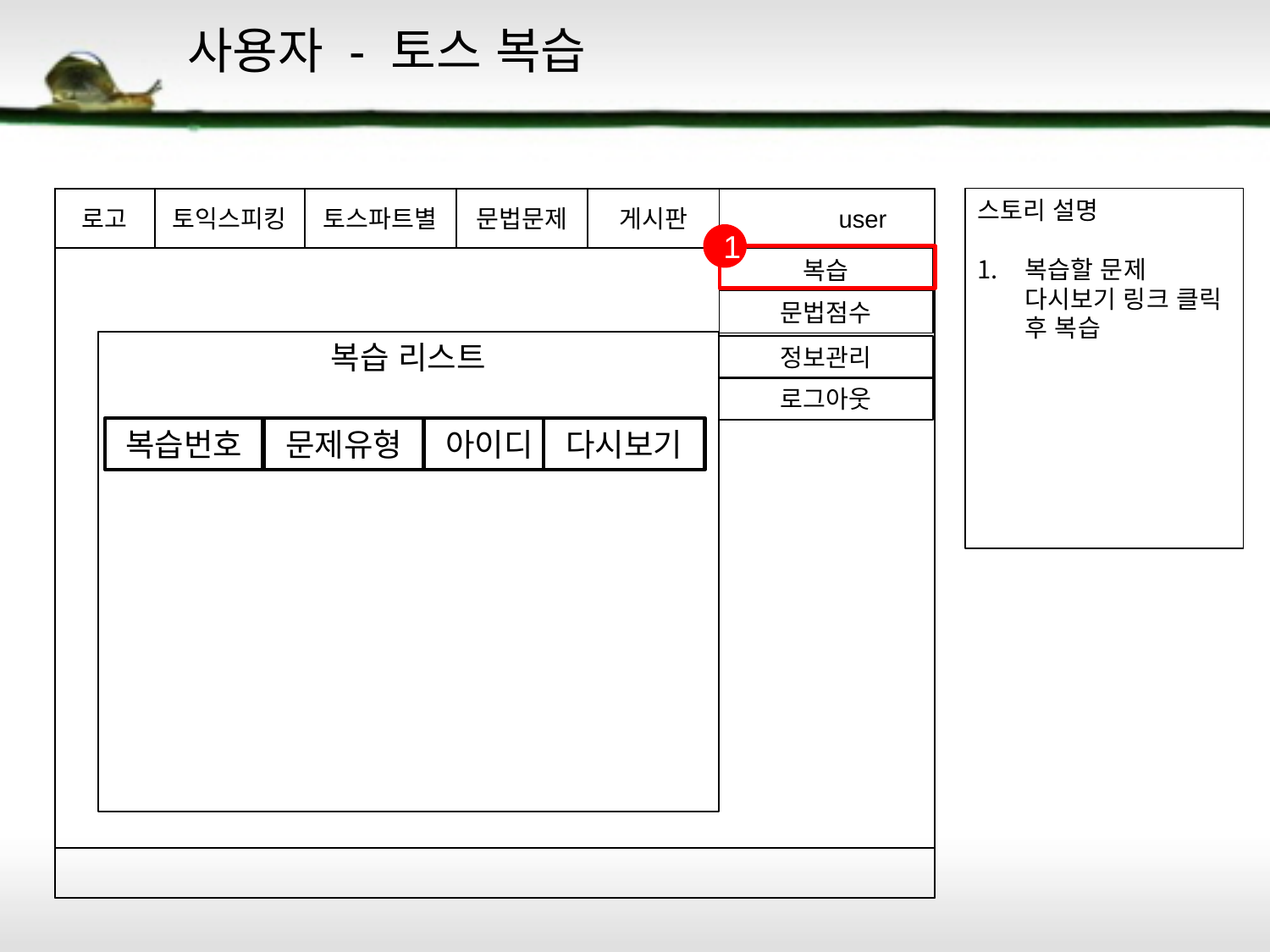

사용자 - 토스 복습

로고
토익스피킹
토스파트별
문법문제
게시판
user
복습 리스트

1

스토리 설명

복습할 문제 다시보기 링크 클릭 후 복습
복습
문법점수
정보관리
로그아웃
복습번호
문제유형
아이디
다시보기